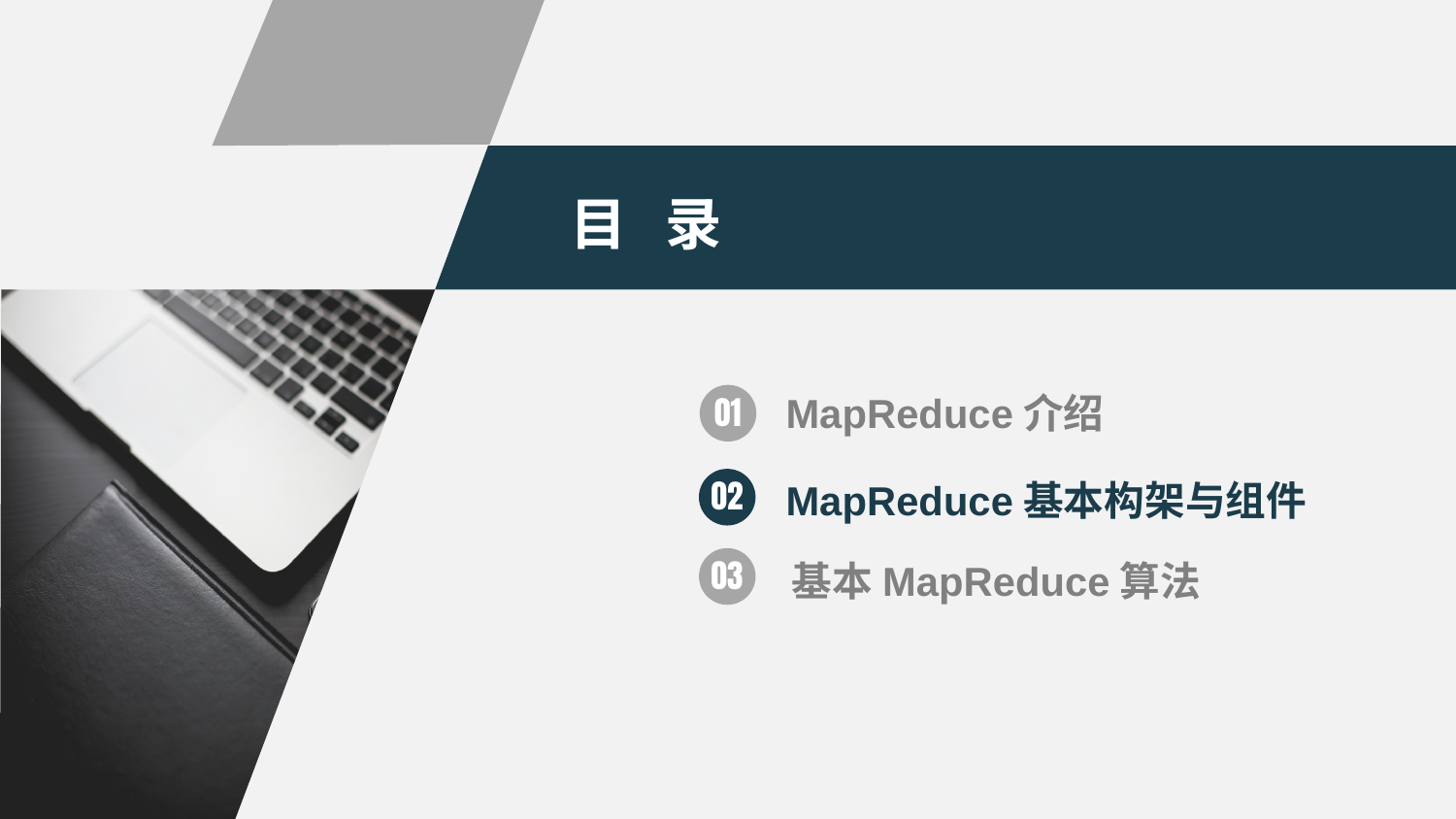

目   录

  MapReduce介绍
01
  MapReduce基本构架与组件
02
  基本MapReduce算法
03